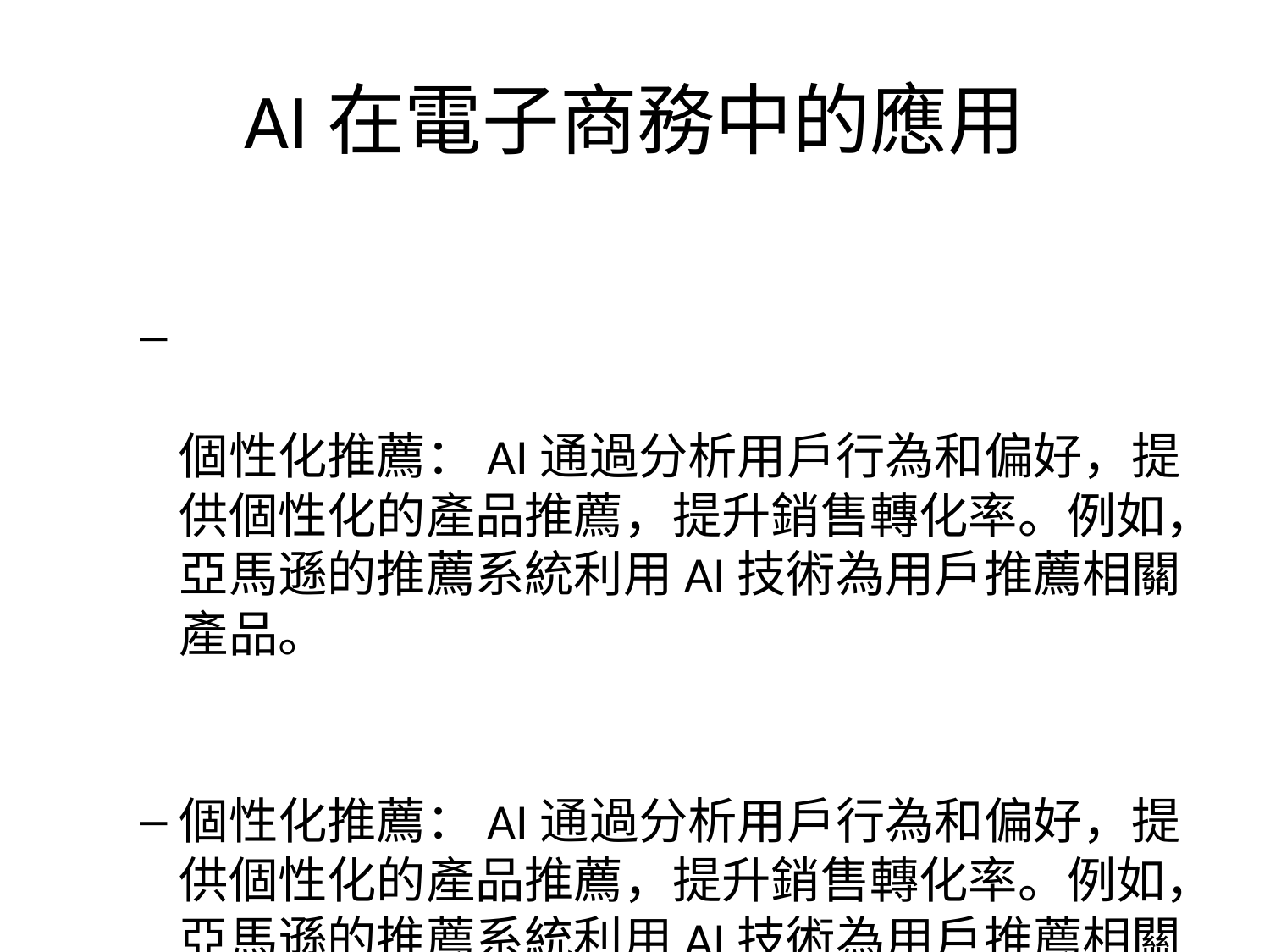

# AI在電子商務中的應用

個性化推薦：AI通過分析用戶行為和偏好，提供個性化的產品推薦，提升銷售轉化率。例如，亞馬遜的推薦系統利用AI技術為用戶推薦相關產品。
個性化推薦：AI通過分析用戶行為和偏好，提供個性化的產品推薦，提升銷售轉化率。例如，亞馬遜的推薦系統利用AI技術為用戶推薦相關產品。
智能客服：AI驅動的聊天機器人可以即時回應客戶詢問，提供24/7的支持，大幅提高客服效率。同時，AI可以通過分析客戶對話數據，提供更準確的回答。
智能客服：AI驅動的聊天機器人可以即時回應客戶詢問，提供24/7的支持，大幅提高客服效率。同時，AI可以通過分析客戶對話數據，提供更準確的回答。
價格優化：AI算法可以根據市場需求和競爭對手的定價動態調整產品價格，最大化利潤。
價格優化：AI算法可以根據市場需求和競爭對手的定價動態調整產品價格，最大化利潤。
需求預測：AI通過分析歷史銷售數據和市場趨勢，預測未來的產品需求，幫助企業進行更精確的庫存管理。
需求預測：AI通過分析歷史銷售數據和市場趨勢，預測未來的產品需求，幫助企業進行更精確的庫存管理。